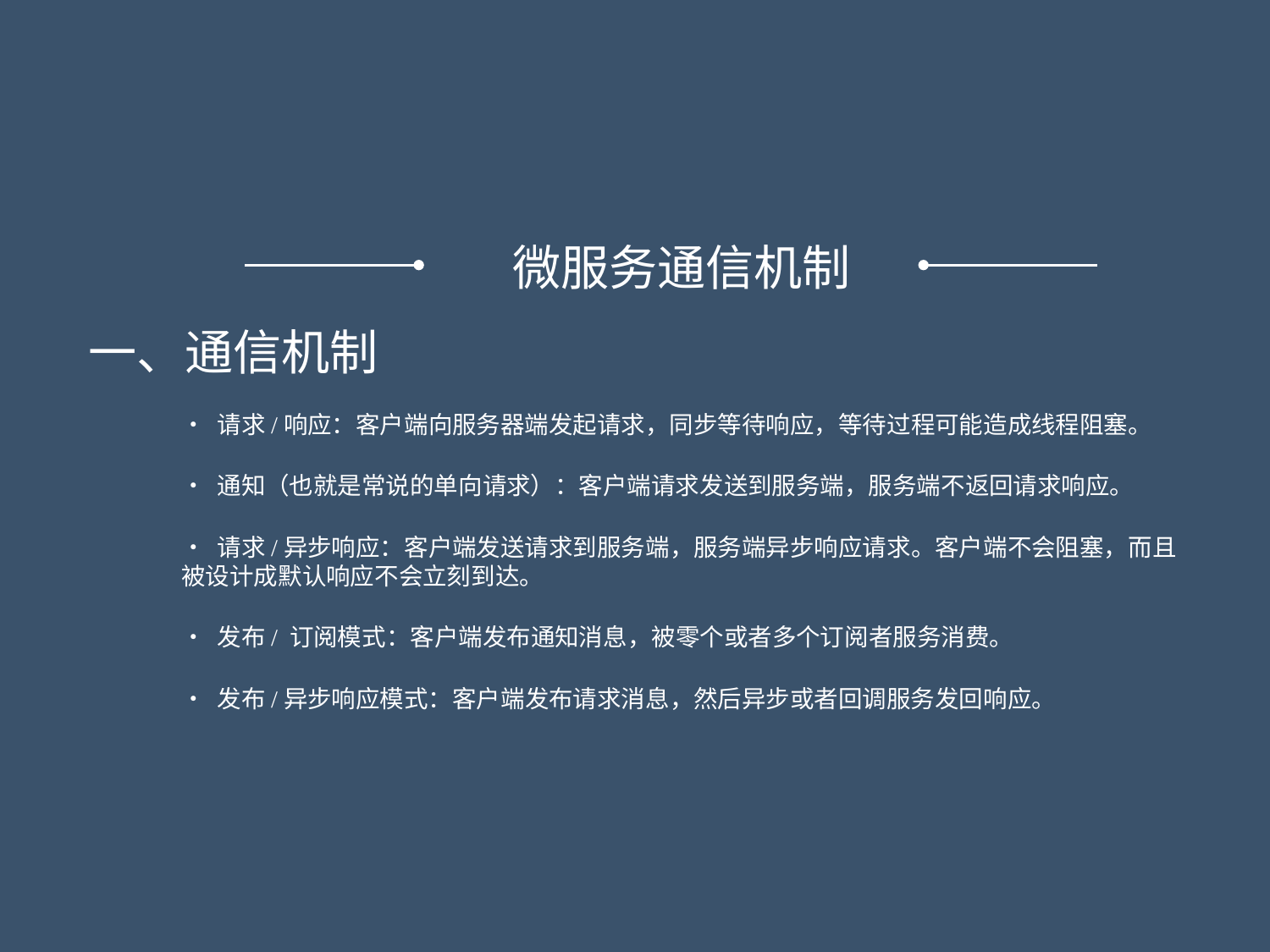

微服务通信机制

一、通信机制
• 请求/响应：客户端向服务器端发起请求，同步等待响应，等待过程可能造成线程阻塞。

• 通知（也就是常说的单向请求）：客户端请求发送到服务端，服务端不返回请求响应。
• 请求/异步响应：客户端发送请求到服务端，服务端异步响应请求。客户端不会阻塞，而且被设计成默认响应不会立刻到达。
• 发布/ 订阅模式：客户端发布通知消息，被零个或者多个订阅者服务消费。

• 发布/异步响应模式：客户端发布请求消息，然后异步或者回调服务发回响应。